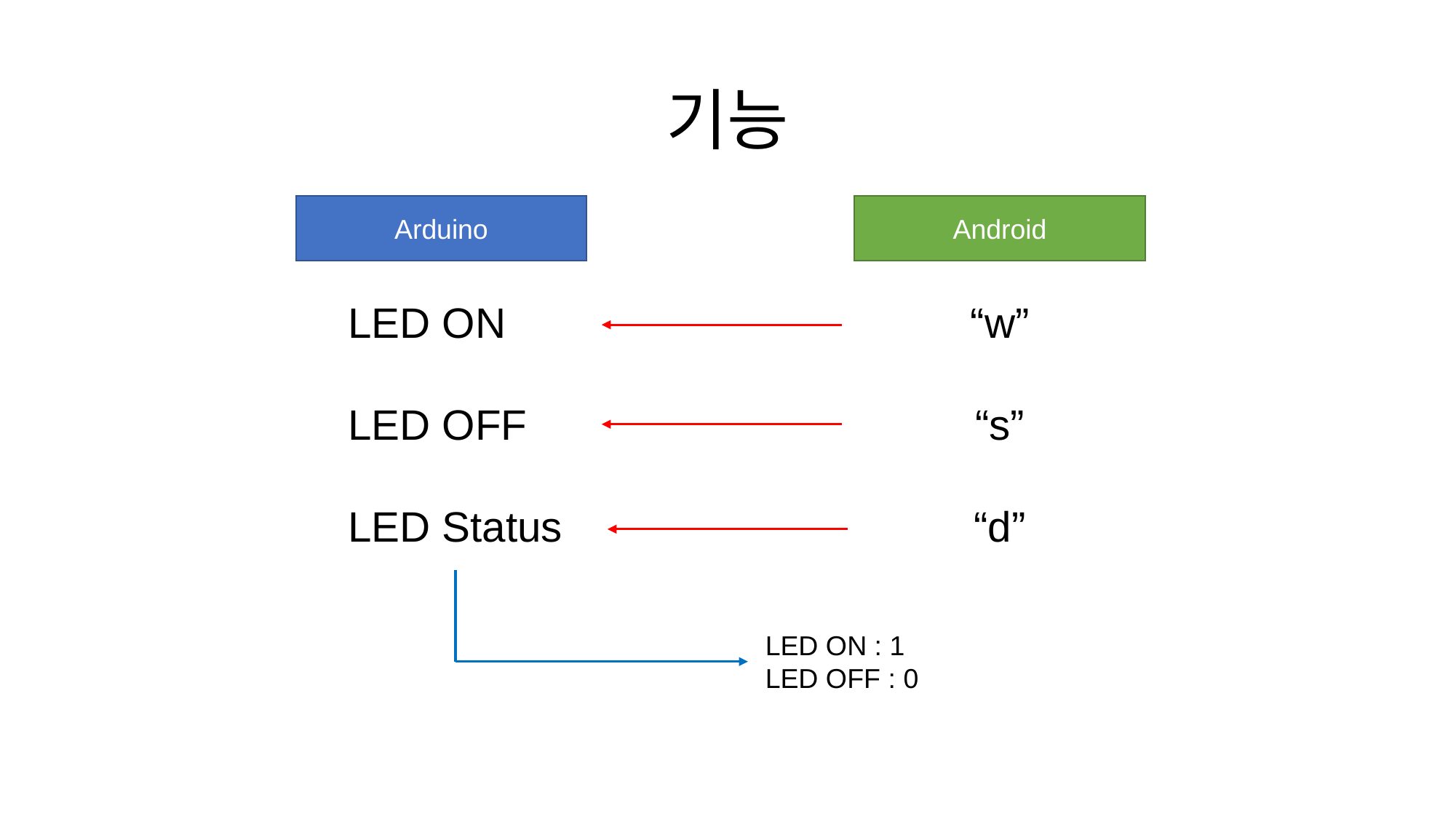

# 기능
Arduino
Android
LED ON

LED OFF
LED Status
“w”

“s”

“d”
LED ON : 1
LED OFF : 0